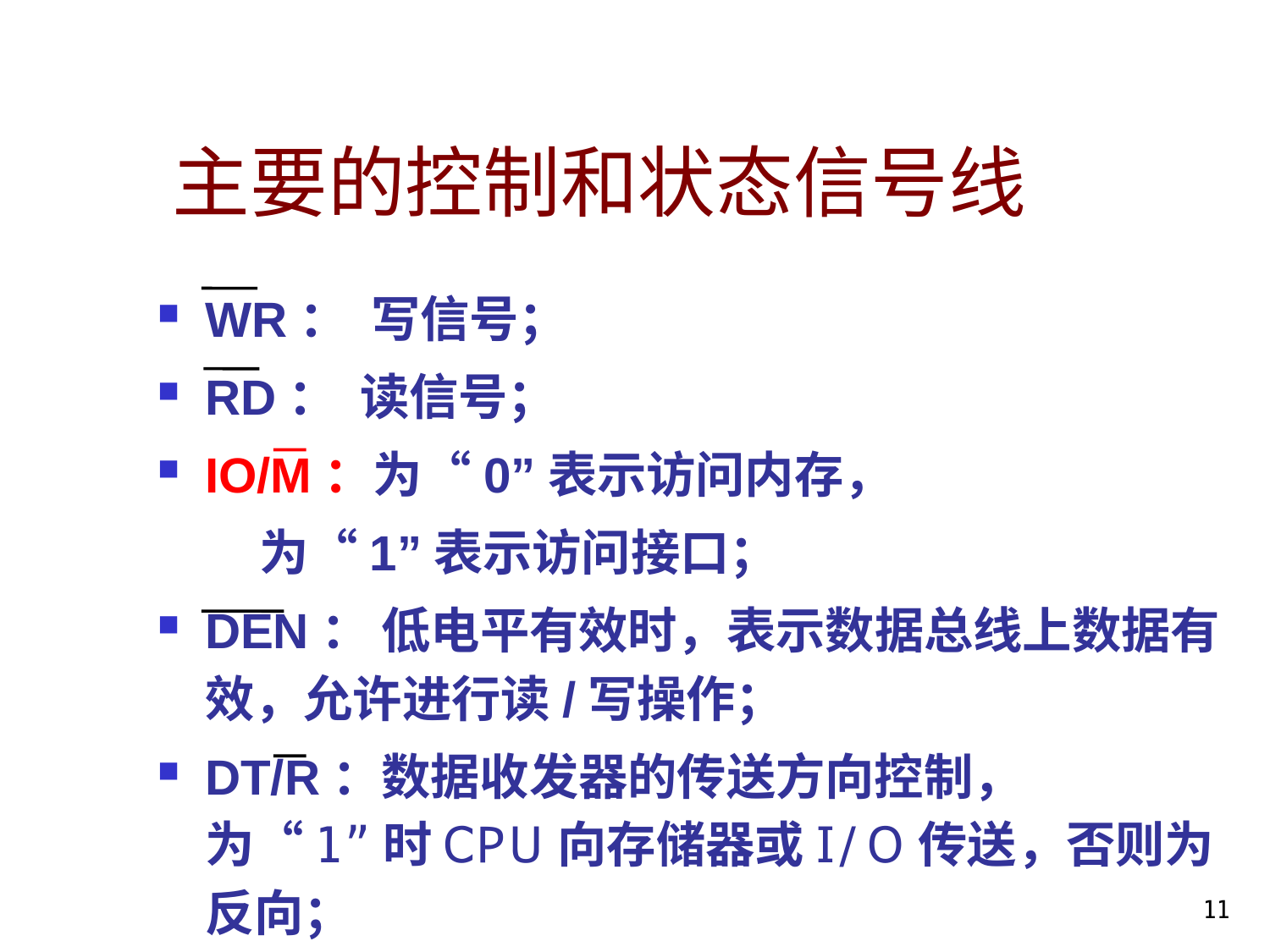

# 主要的控制和状态信号线
WR：  写信号；
RD：  读信号；
IO/M：为“0”表示访问内存，
        为“1”表示访问接口；
DEN： 低电平有效时，表示数据总线上数据有效，允许进行读/写操作；
DT/R：数据收发器的传送方向控制，为“1”时CPU向存储器或I/O传送，否则为反向；

11